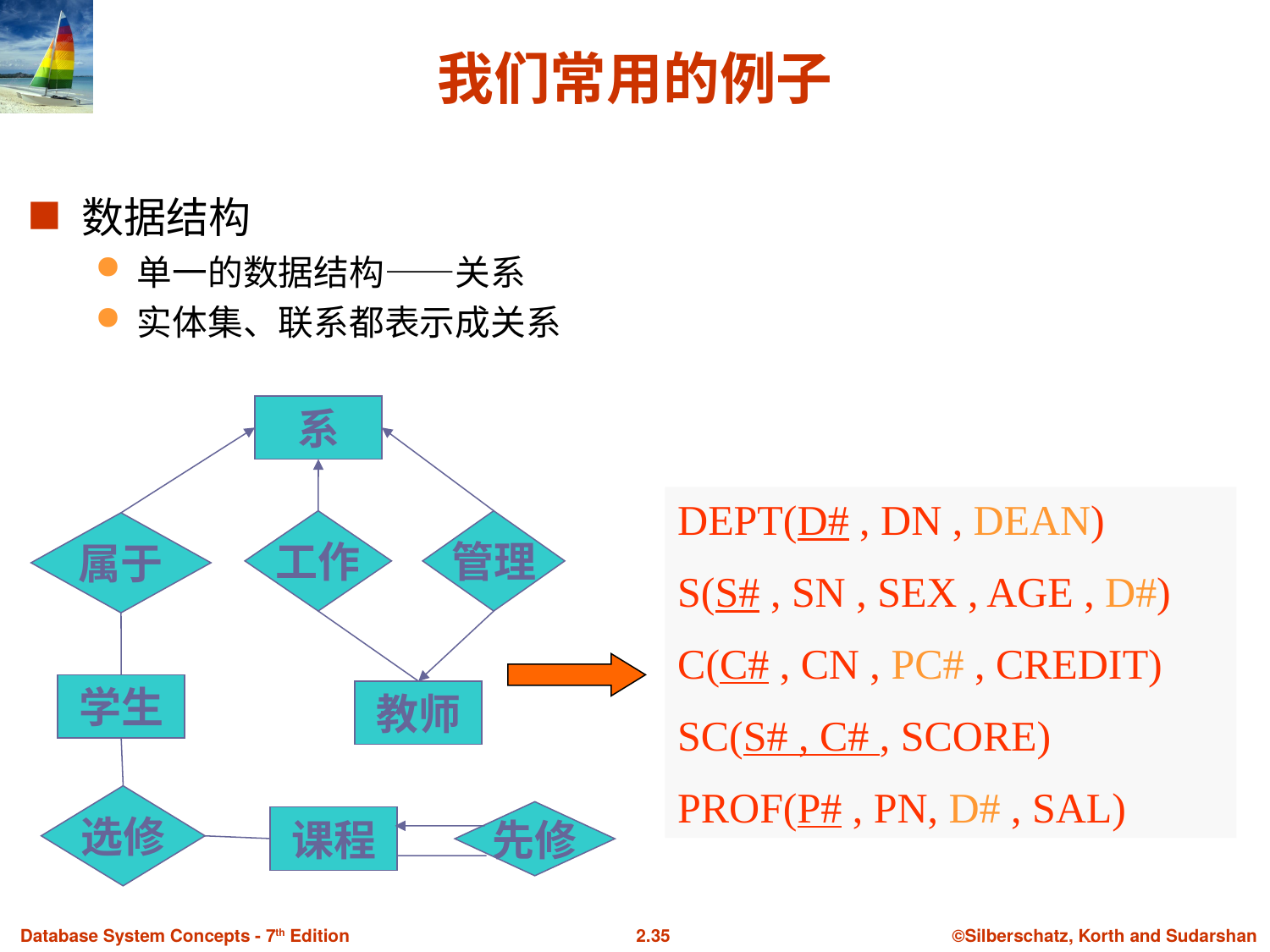

# 我们常用的例子
数据结构
单一的数据结构——关系
实体集、联系都表示成关系
系
工作
管理
属于
学生
教师
选修
先修
课程

DEPT(D# , DN , DEAN)
S(S# , SN , SEX , AGE , D#)
C(C# , CN , PC# , CREDIT)
SC(S# , C# , SCORE)
PROF(P# , PN, D# , SAL)